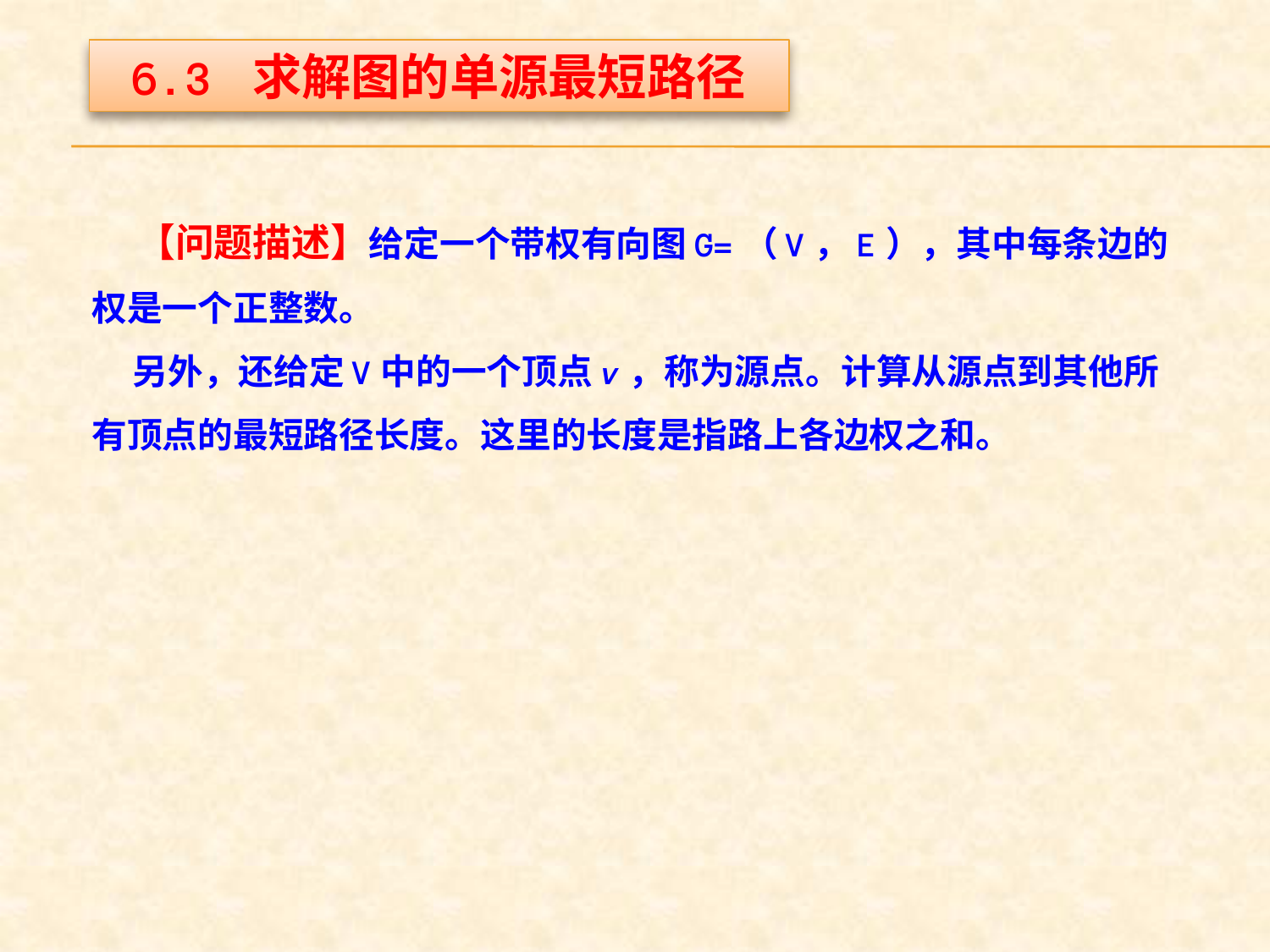

6.3 求解图的单源最短路径
    【问题描述】给定一个带权有向图G=（V，E），其中每条边的权是一个正整数。
    另外，还给定V中的一个顶点v，称为源点。计算从源点到其他所有顶点的最短路径长度。这里的长度是指路上各边权之和。